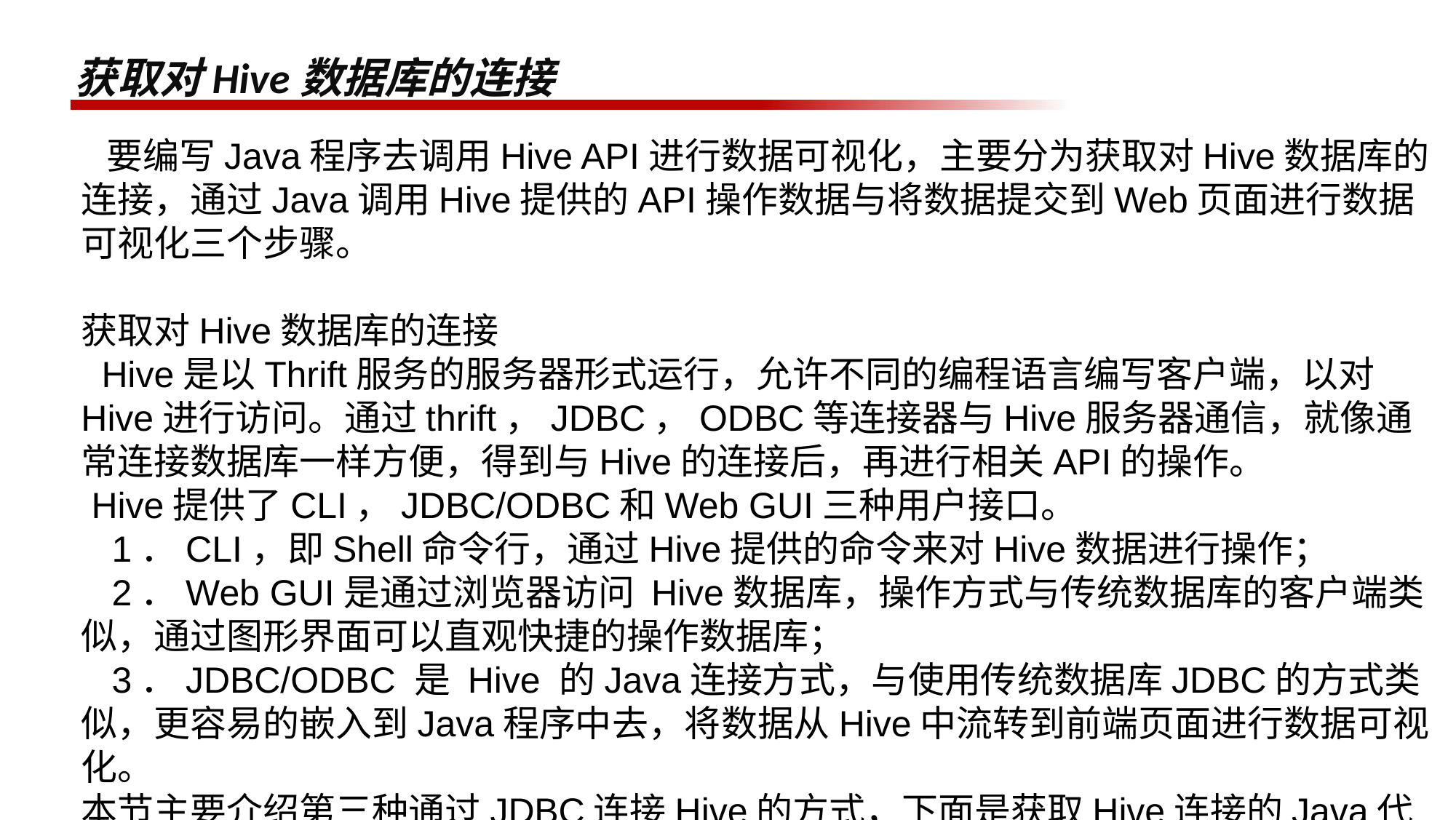

# 获取对Hive数据库的连接

  要编写Java程序去调用Hive API进行数据可视化，主要分为获取对Hive数据库的连接，通过Java调用Hive提供的API操作数据与将数据提交到Web页面进行数据可视化三个步骤。

获取对Hive数据库的连接
  Hive是以Thrift服务的服务器形式运行，允许不同的编程语言编写客户端，以对Hive进行访问。通过thrift，JDBC，ODBC等连接器与Hive服务器通信，就像通常连接数据库一样方便，得到与Hive的连接后，再进行相关API的操作。
 Hive提供了CLI，JDBC/ODBC和Web GUI三种用户接口。
   1．CLI，即Shell命令行，通过Hive提供的命令来对Hive数据进行操作；
   2．Web GUI是通过浏览器访问 Hive数据库，操作方式与传统数据库的客户端类似，通过图形界面可以直观快捷的操作数据库；
   3．JDBC/ODBC 是 Hive 的Java连接方式，与使用传统数据库JDBC的方式类似，更容易的嵌入到Java程序中去，将数据从Hive中流转到前端页面进行数据可视化。
本节主要介绍第三种通过JDBC连接Hive的方式，下面是获取Hive连接的Java代码。